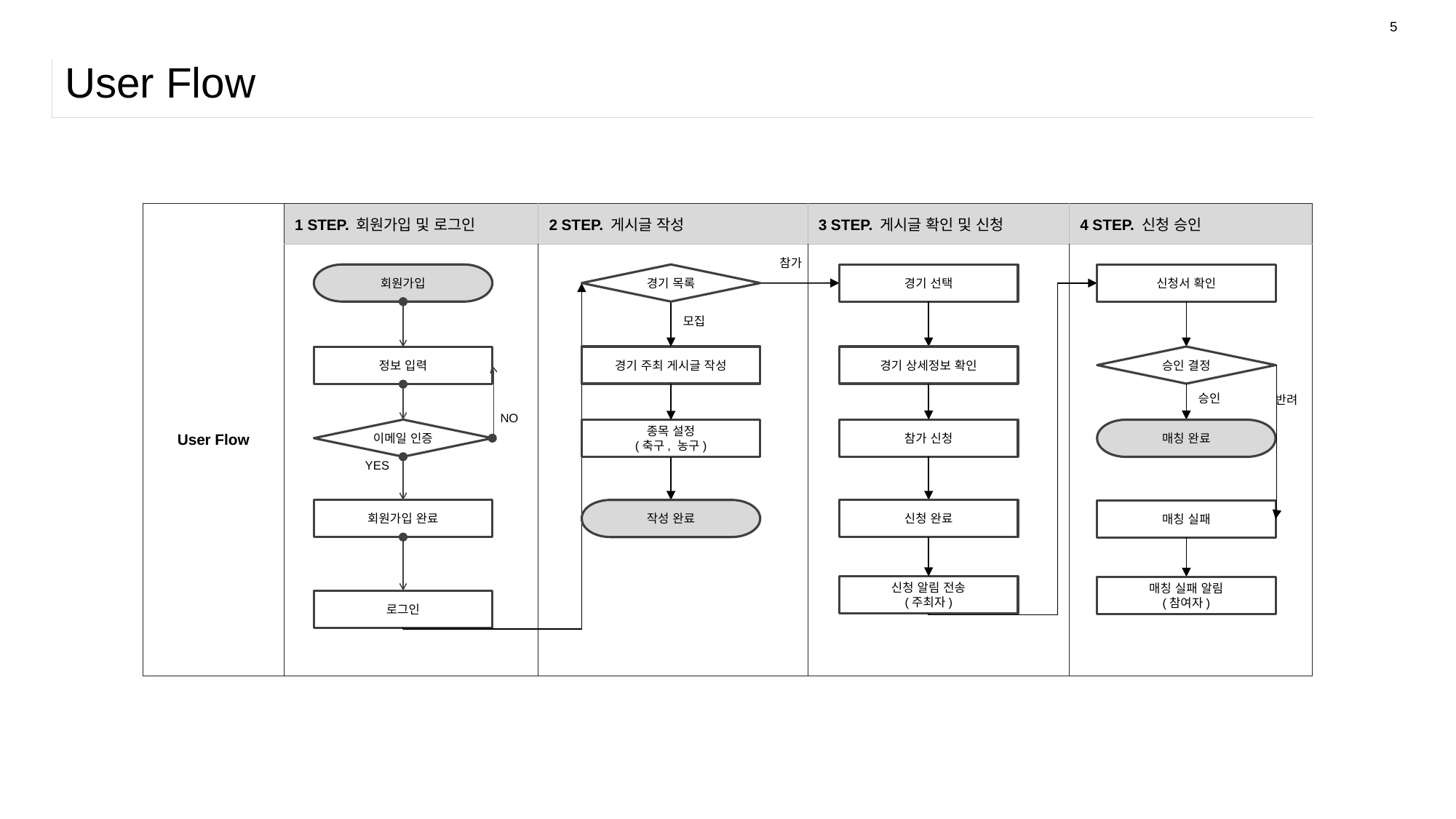

5
# User Flow
| User Flow | 1 STEP. 회원가입 및 로그인 | 2 STEP. 게시글 작성 | 3 STEP. 게시글 확인 및 신청 | 4 STEP. 신청 승인 |
| --- | --- | --- | --- | --- |
|  |  |  |  |  |
참가
경기 목록
경기 선택
신청서 확인
회원가입
모집
경기 주최 게시글 작성
경기 상세정보 확인
승인 결정
정보 입력
승인
반려
NO
이메일 인증
참가 신청
매칭 완료
종목 설정
(축구, 농구)
YES
작성 완료
신청 완료
회원가입 완료
매칭 실패
신청 알림 전송
(주최자)
매칭 실패 알림
(참여자)
로그인